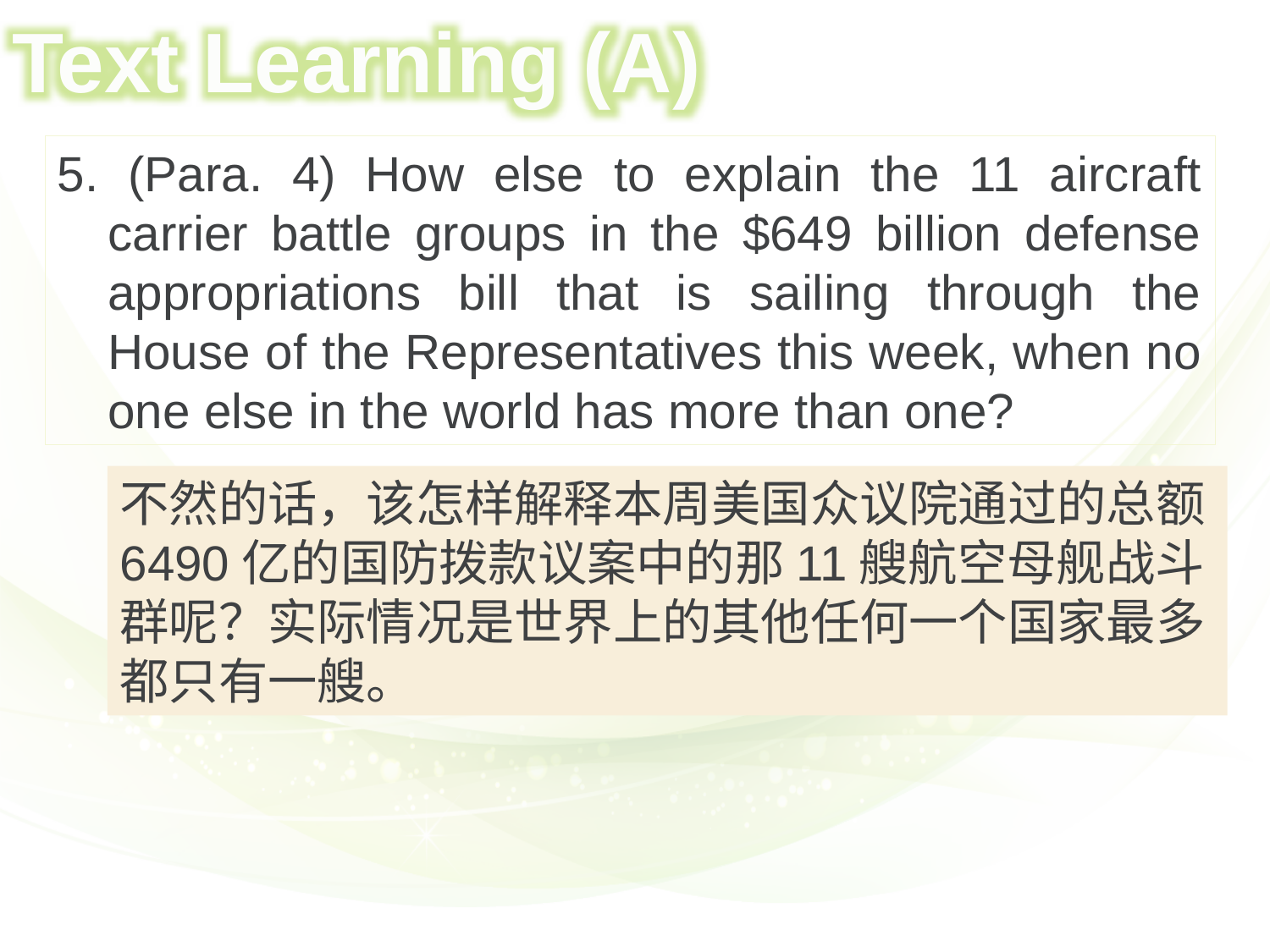

Text Learning (A)
5. (Para. 4) How else to explain the 11 aircraft carrier battle groups in the $649 billion defense appropriations bill that is sailing through the House of the Representatives this week, when no one else in the world has more than one?
不然的话，该怎样解释本周美国众议院通过的总额6490亿的国防拨款议案中的那11艘航空母舰战斗群呢？实际情况是世界上的其他任何一个国家最多都只有一艘。